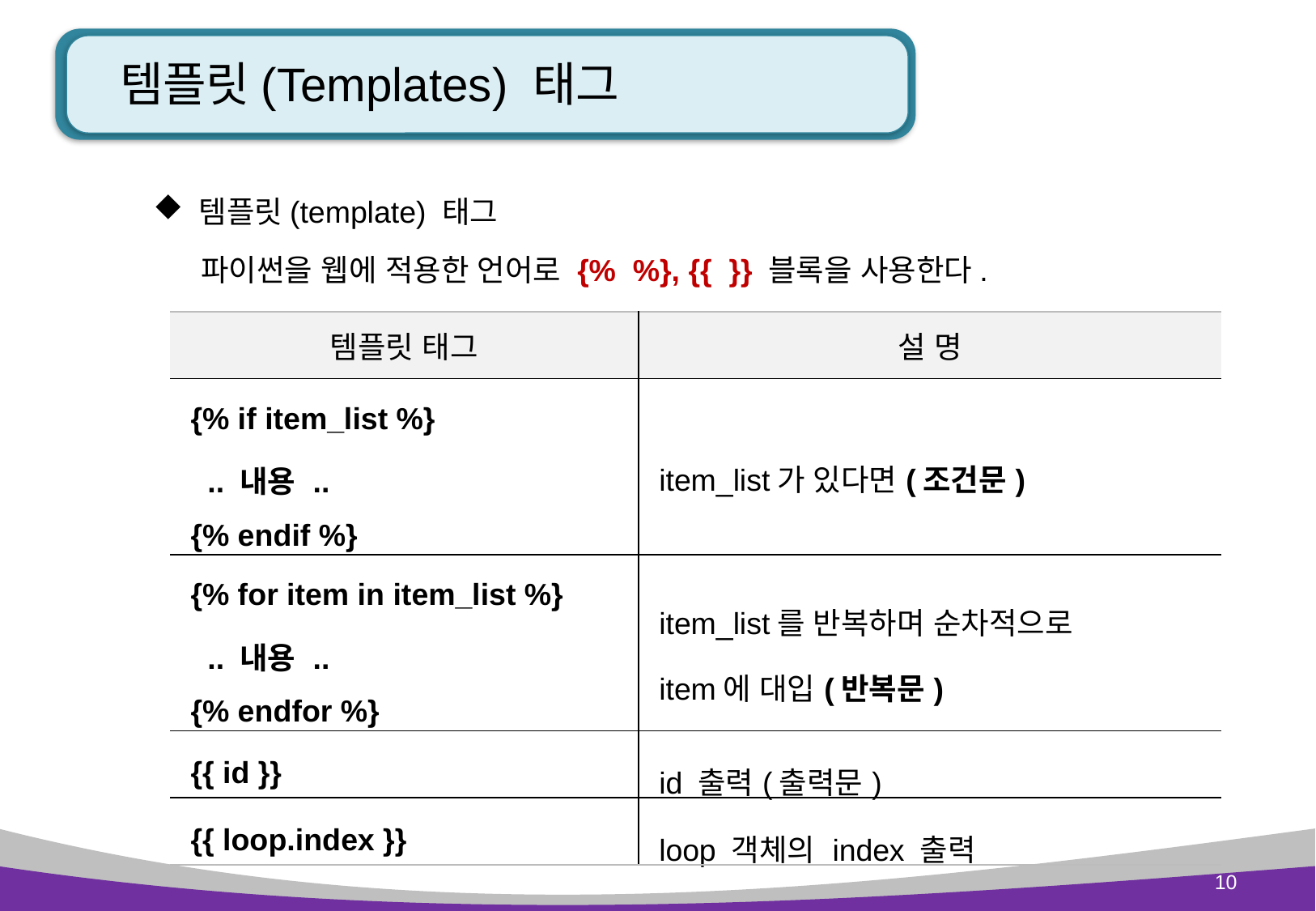

# 템플릿(Templates) 태그
템플릿(template) 태그
파이썬을 웹에 적용한 언어로 {%  %}, {{  }} 블록을 사용한다.
| 템플릿 태그 | 설 명 |
| --- | --- |
| {% if item\_list %} .. 내용 .. {% endif %} | item\_list가 있다면(조건문) |
| {% for item in item\_list %} .. 내용 .. {% endfor %} | item\_list를 반복하며 순차적으로 item에 대입(반복문) |
| {{ id }} | id 출력(출력문) |
| {{ loop.index }} | loop 객체의 index 출력 |
10